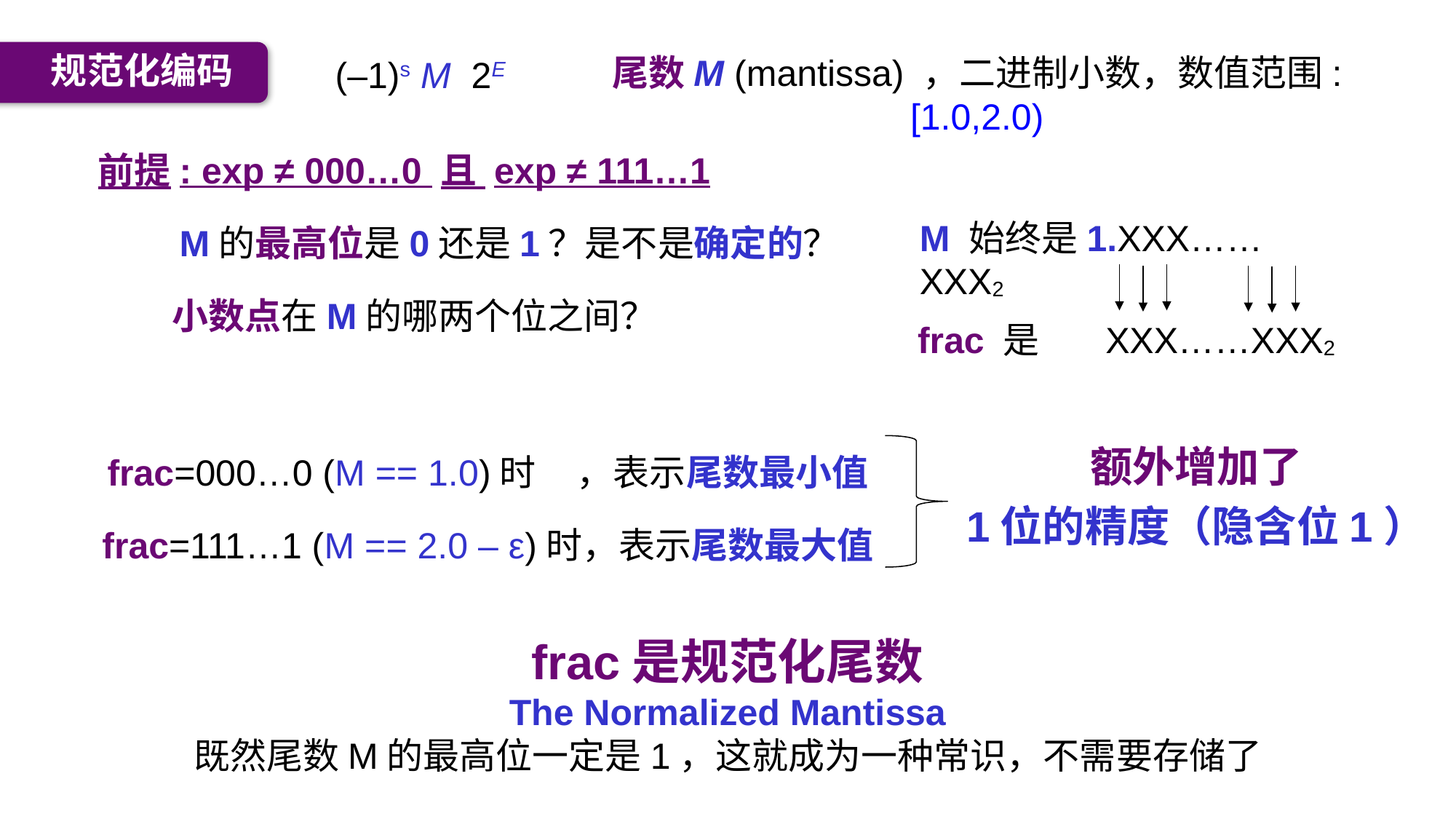

规范化编码

尾数M (mantissa) ，二进制小数，数值范围: [1.0,2.0)
(–1)s M  2E
前提: exp ≠ 000…0 且 exp ≠ 111…1
        M的最高位是0还是1？是不是确定的？
        小数点在M的哪两个位之间？
M 始终是1.XXX……XXX2
frac 是       XXX……XXX2
frac=000…0 (M == 1.0)时     ，表示尾数最小值
frac=111…1 (M == 2.0 – ε)时，表示尾数最大值
额外增加了
1位的精度（隐含位1）

frac是规范化尾数
The Normalized Mantissa
既然尾数M的最高位一定是1，这就成为一种常识，不需要存储了